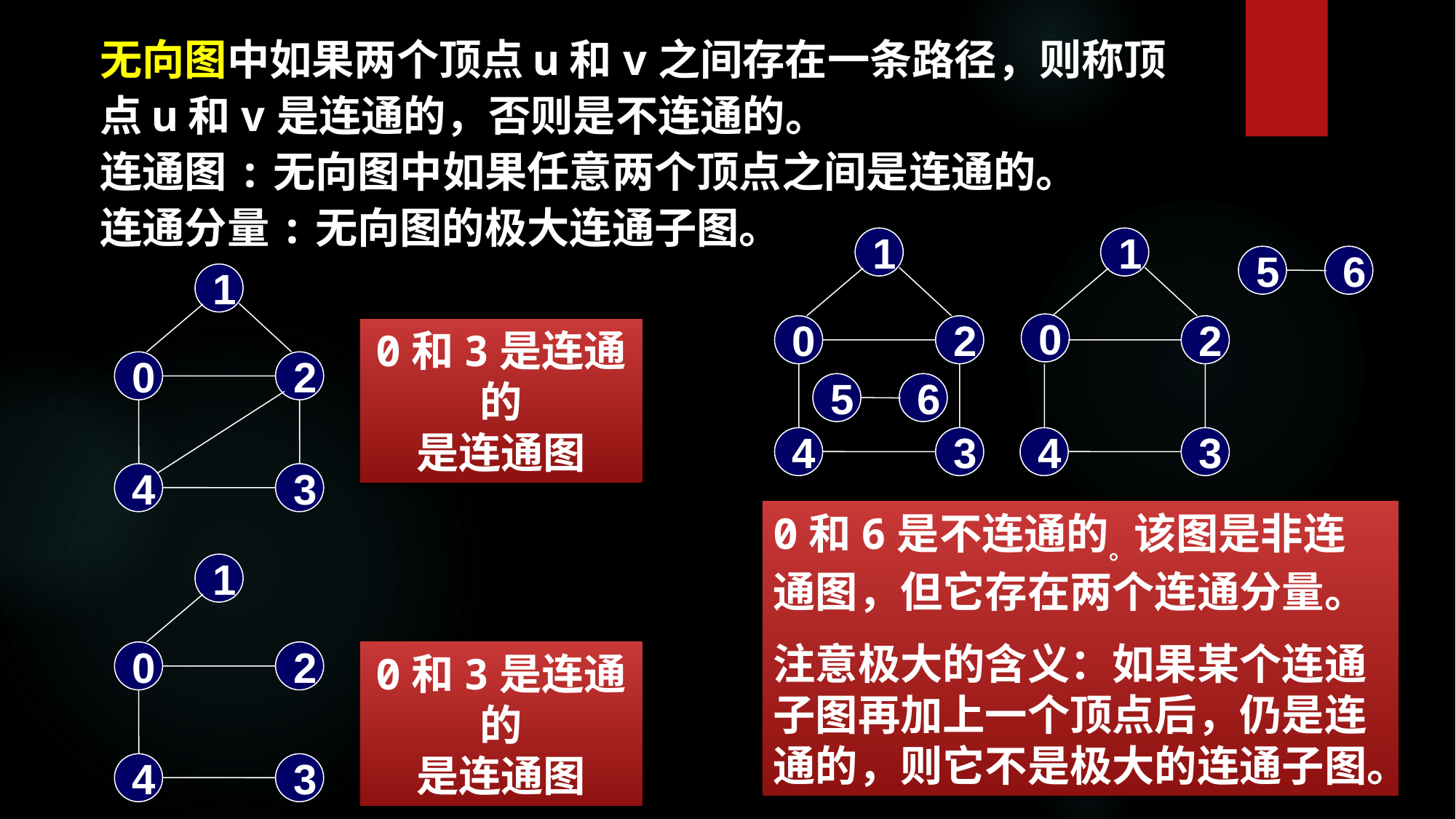

无向图中如果两个顶点u和v之间存在一条路径，则称顶点u和v是连通的，否则是不连通的。
连通图:无向图中如果任意两个顶点之间是连通的。
连通分量:无向图的极大连通子图。

1

0
2

5
6

4
3

1
5
6

0
2

4
3

1

0
2

4
3

0和3是连通的
是连通图
0和6是不连通的。该图是非连通图，但它存在两个连通分量。
注意极大的含义：如果某个连通子图再加上一个顶点后，仍是连通的，则它不是极大的连通子图。
1

0
2

4
3

0和3是连通的
是连通图